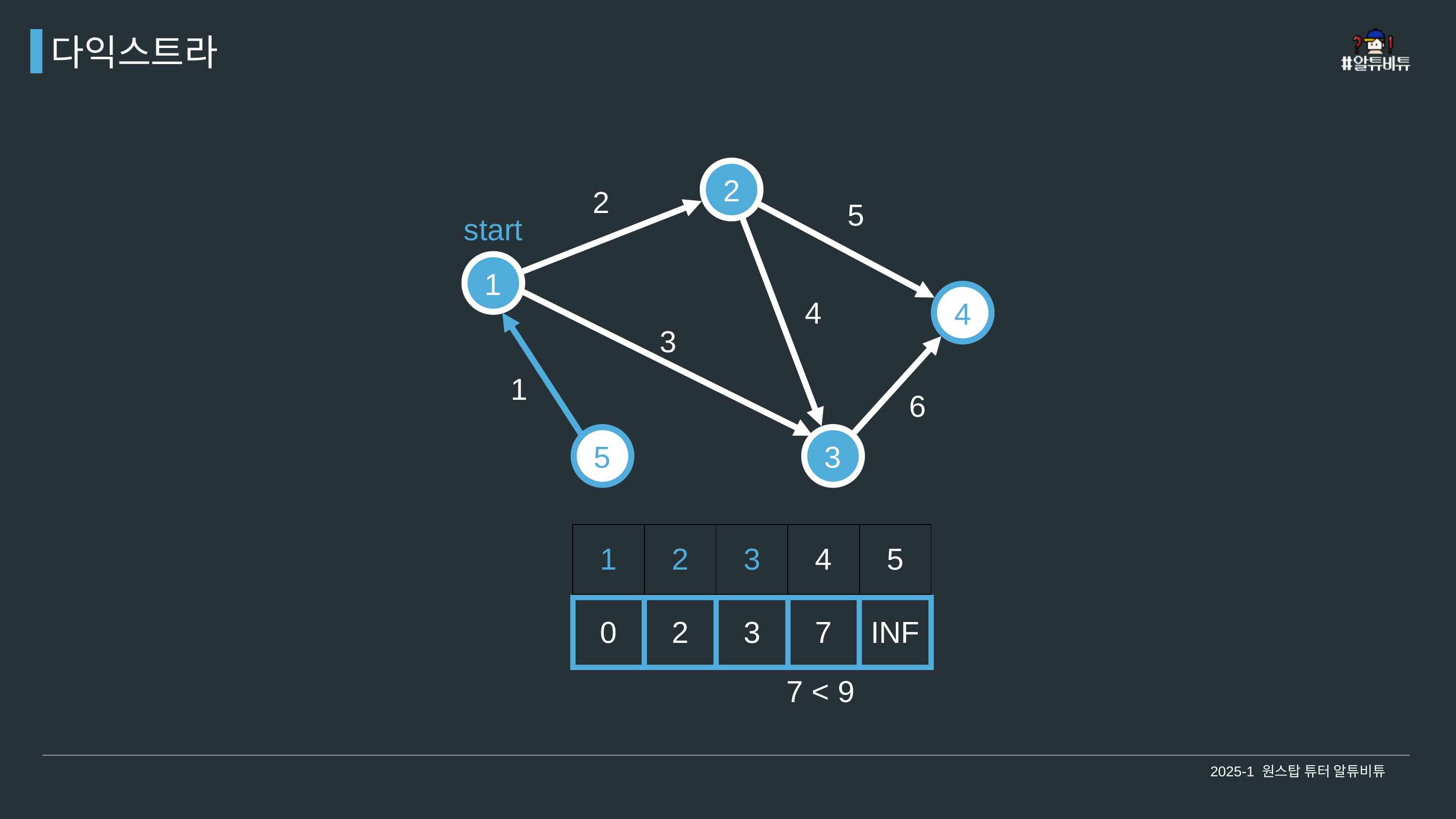

다익스트라

2
2
5

start

1

4
4

3

1
6

5

3
| 1 | 2 | 3 | 4 | 5 |
| --- | --- | --- | --- | --- |
| 0 | 2 | 3 | 7 | INF |
| --- | --- | --- | --- | --- |
7 < 9